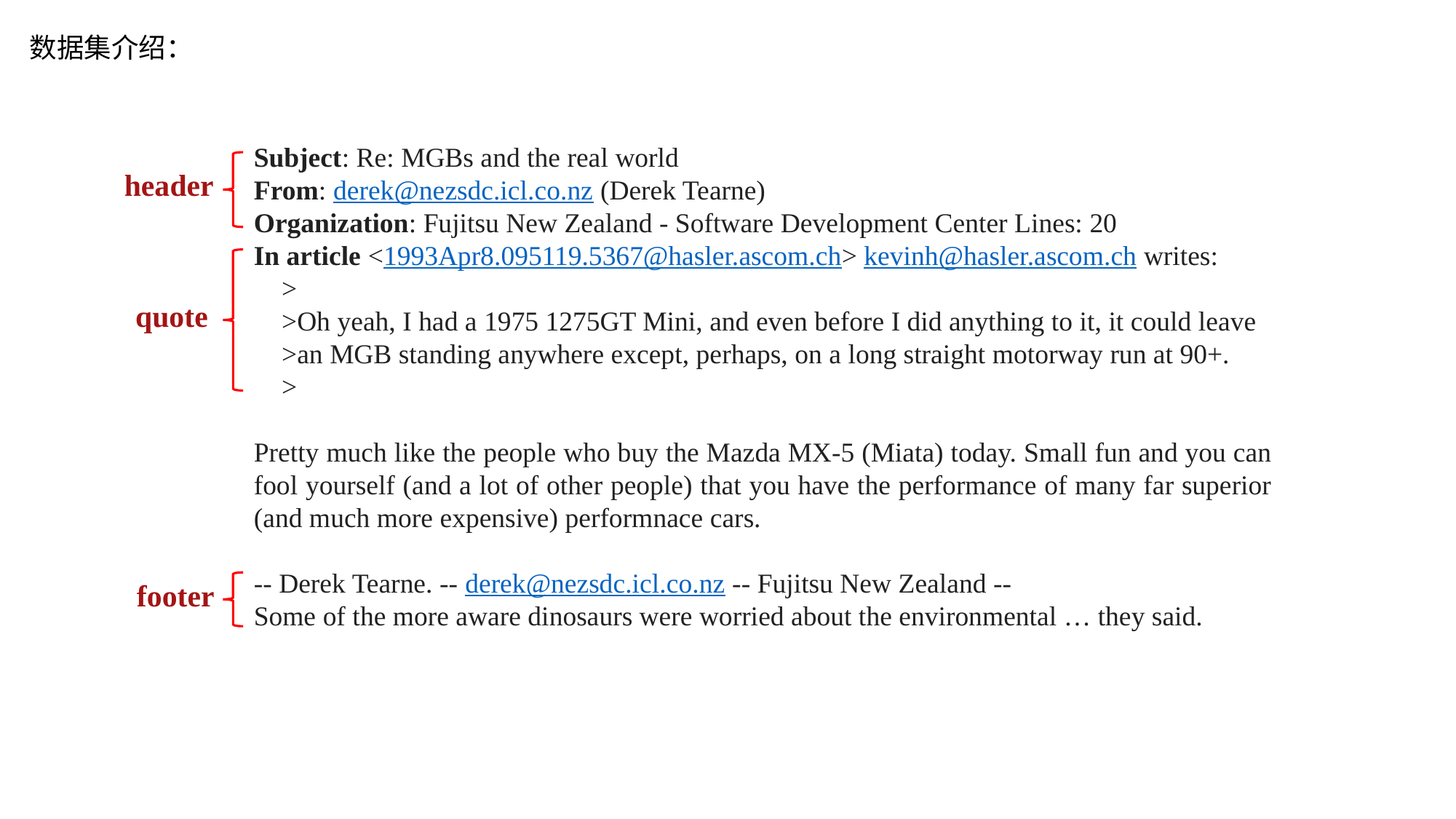

数据集介绍：
Subject: Re: MGBs and the real world
From: derek@nezsdc.icl.co.nz (Derek Tearne)
Organization: Fujitsu New Zealand - Software Development Center Lines: 20
In article <1993Apr8.095119.5367@hasler.ascom.ch> kevinh@hasler.ascom.ch writes:
    >
    >Oh yeah, I had a 1975 1275GT Mini, and even before I did anything to it, it could leave
    >an MGB standing anywhere except, perhaps, on a long straight motorway run at 90+.
    >

Pretty much like the people who buy the Mazda MX-5 (Miata) today. Small fun and you can fool yourself (and a lot of other people) that you have the performance of many far superior (and much more expensive) performnace cars.

-- Derek Tearne. -- derek@nezsdc.icl.co.nz -- Fujitsu New Zealand --
Some of the more aware dinosaurs were worried about the environmental … they said.

header

quote
footer